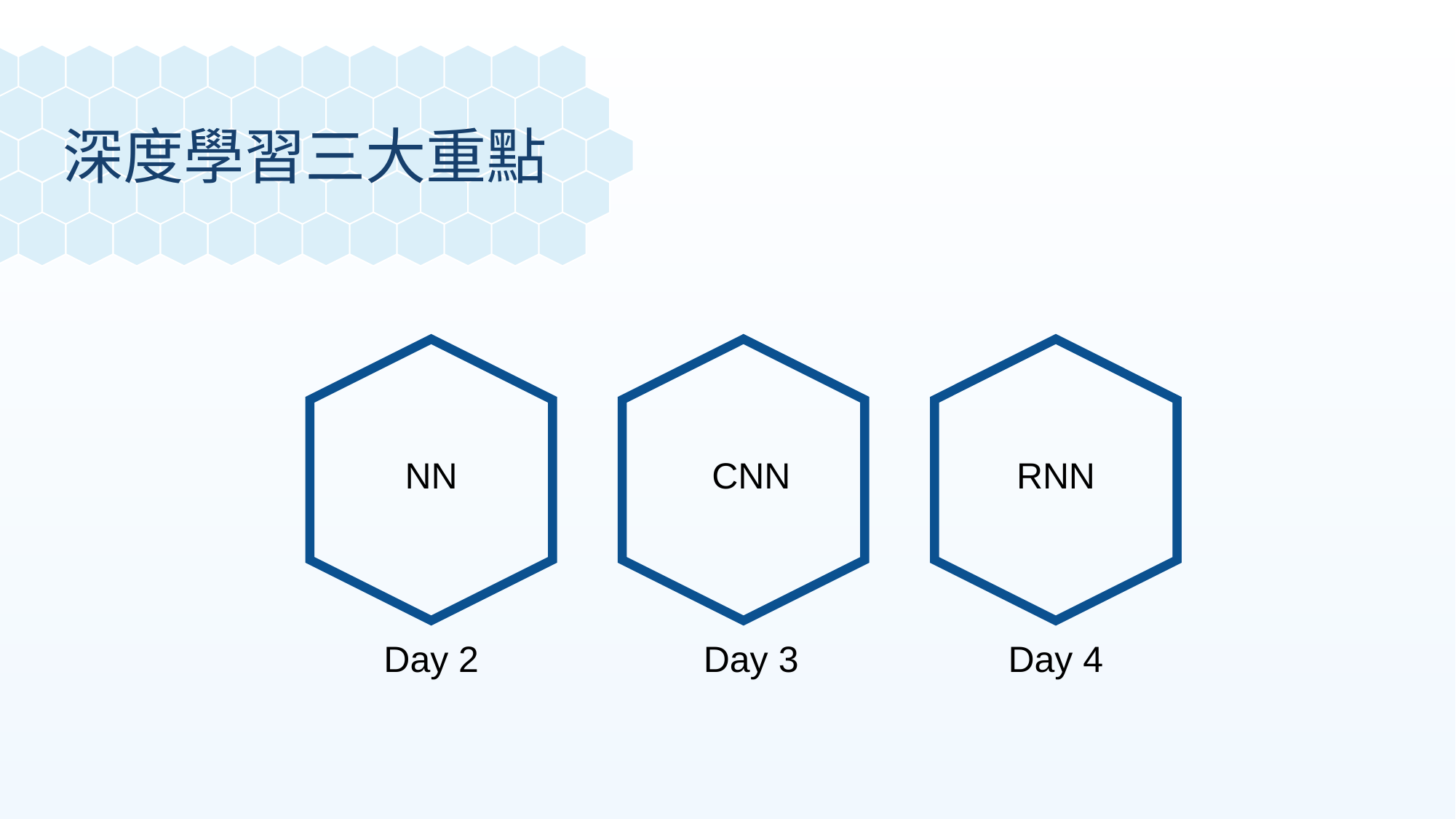

深度學習三大重點

NN
CNN
RNN
Day 2
Day 3
Day 4